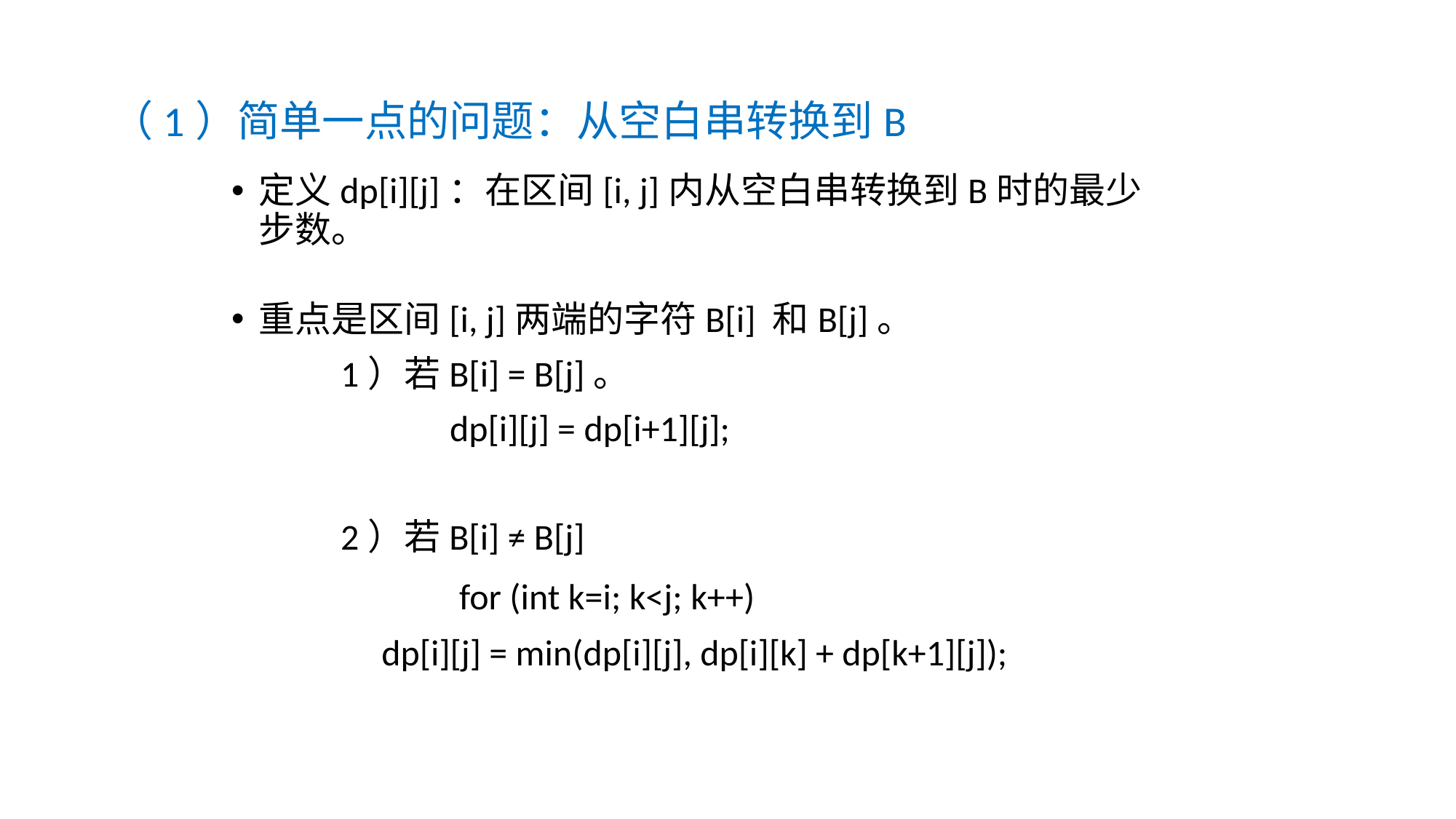

# （1）简单一点的问题：从空白串转换到B
定义dp[i][j]：在区间[i, j]内从空白串转换到B时的最少步数。

重点是区间[i, j]两端的字符B[i] 和B[j]。
	1）若B[i] = B[j]。
     		dp[i][j] = dp[i+1][j];

	2）若B[i] ≠ B[j]
    		 for (int k=i; k<j; k++)
           	     dp[i][j] = min(dp[i][j], dp[i][k] + dp[k+1][j]);